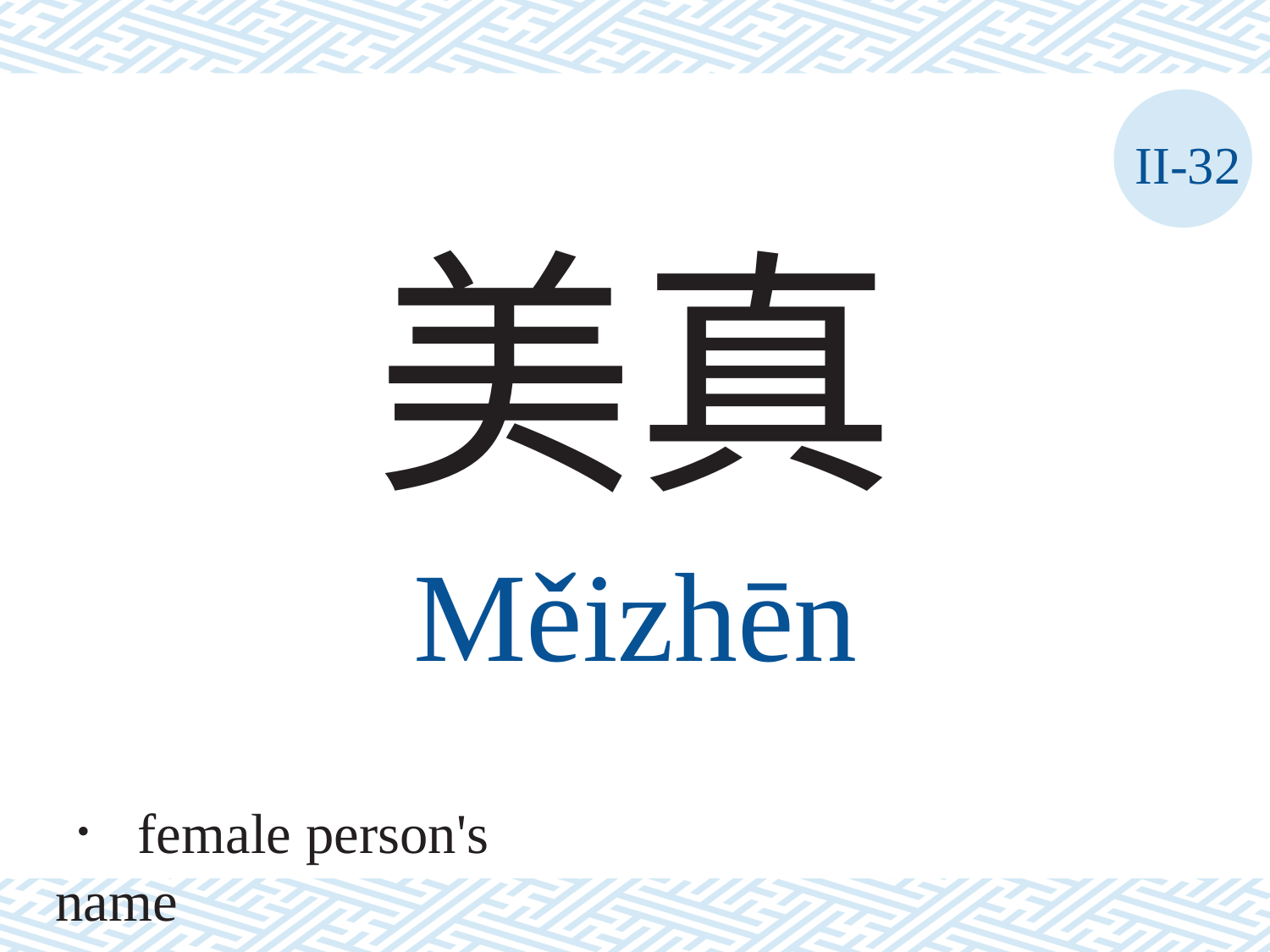

II-32
美真
Měizhēn
． female person's name